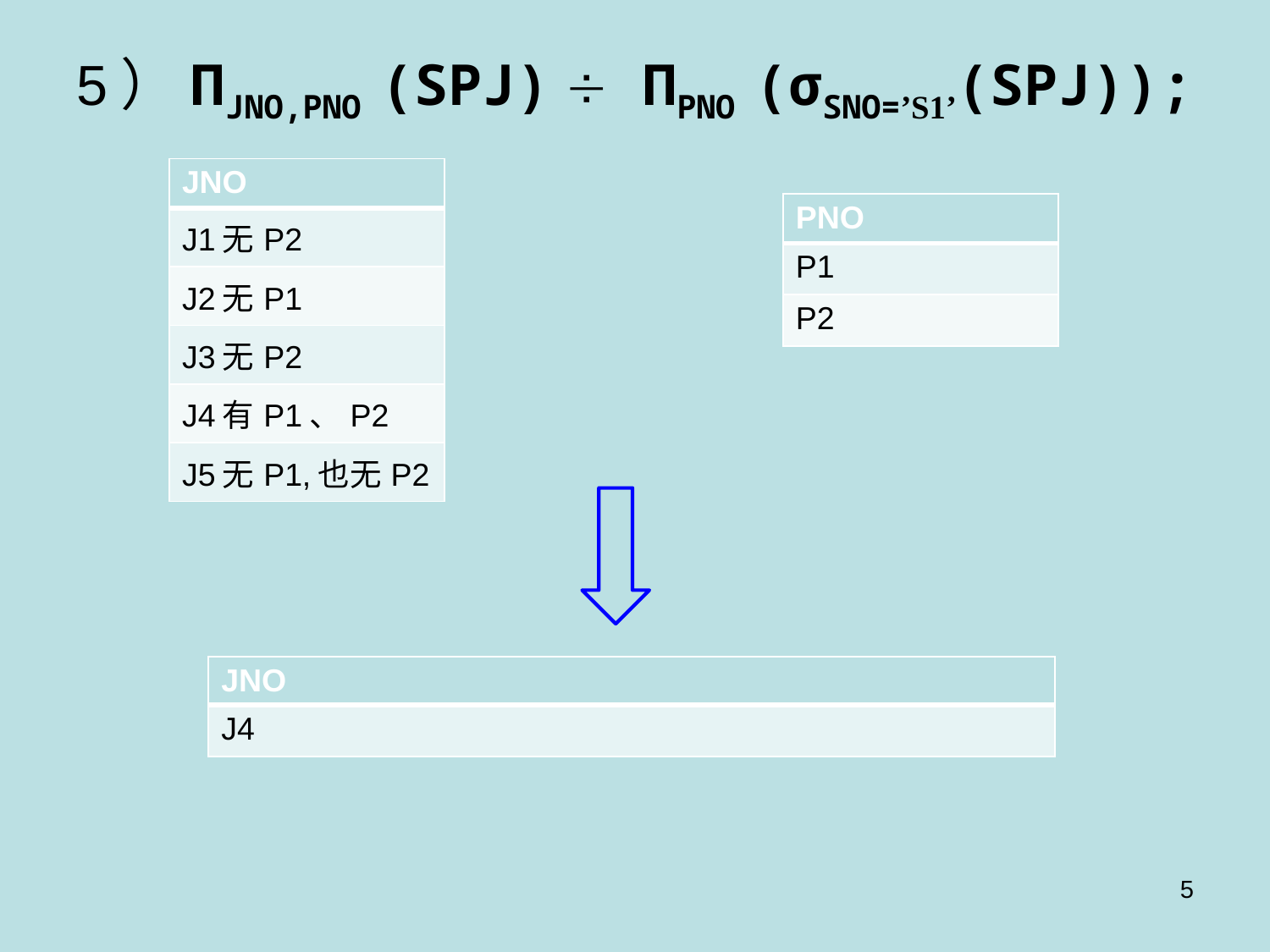

5）ПJNO,PNO (SPJ) ÷ ПPNO (σSNO=’S1’(SPJ));

| JNO |
| --- |
| J1无P2 |
| J2无P1 |
| J3无P2 |
| J4有P1、P2 |
| J5无P1,也无P2 |
| PNO |
| --- |
| P1 |
| P2 |

| JNO |
| --- |
| J4 |
5